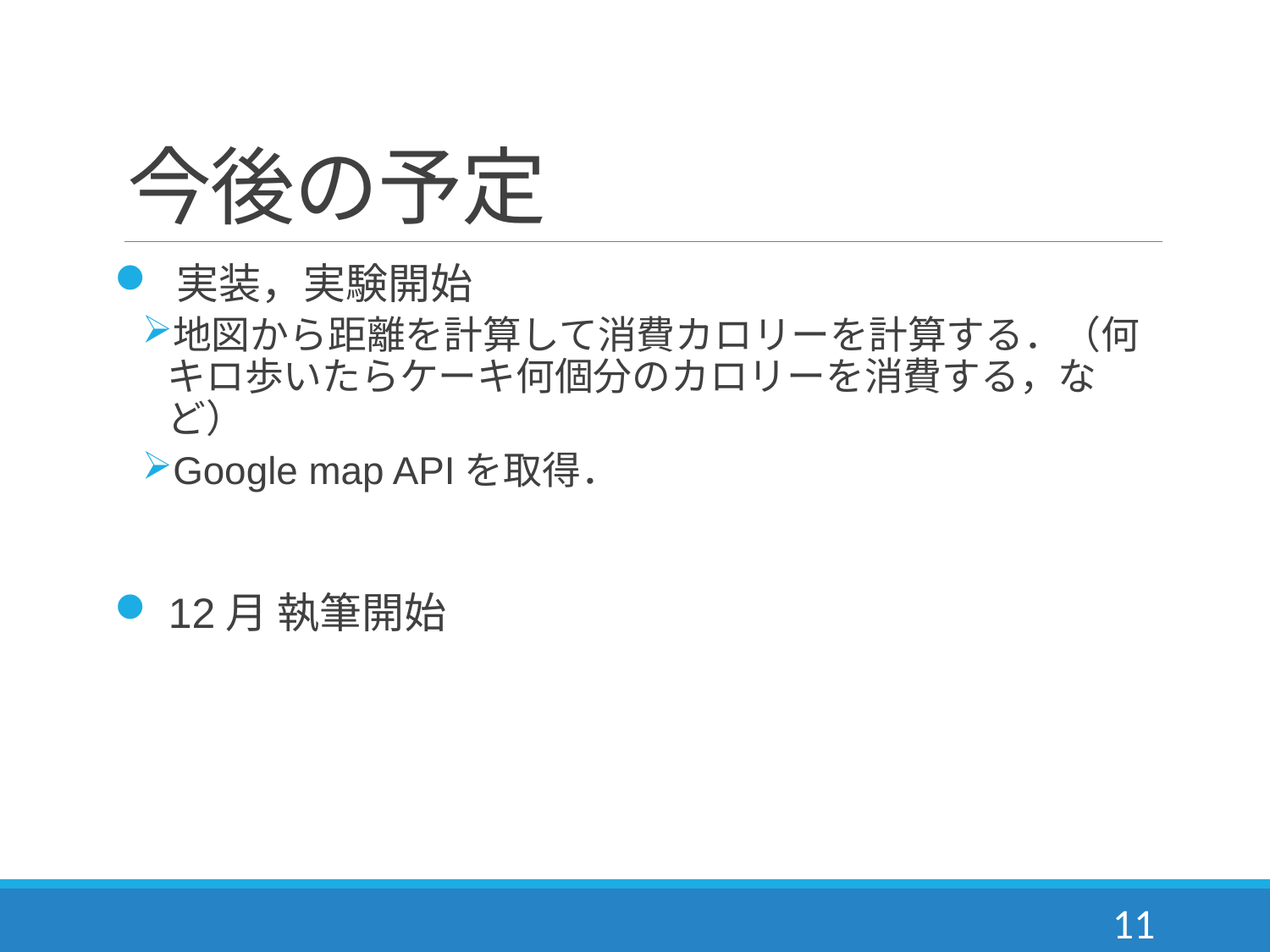

# 今後の予定
 実装，実験開始
地図から距離を計算して消費カロリーを計算する．（何キロ歩いたらケーキ何個分のカロリーを消費する，など）
Google map APIを取得．

 12月 執筆開始

11